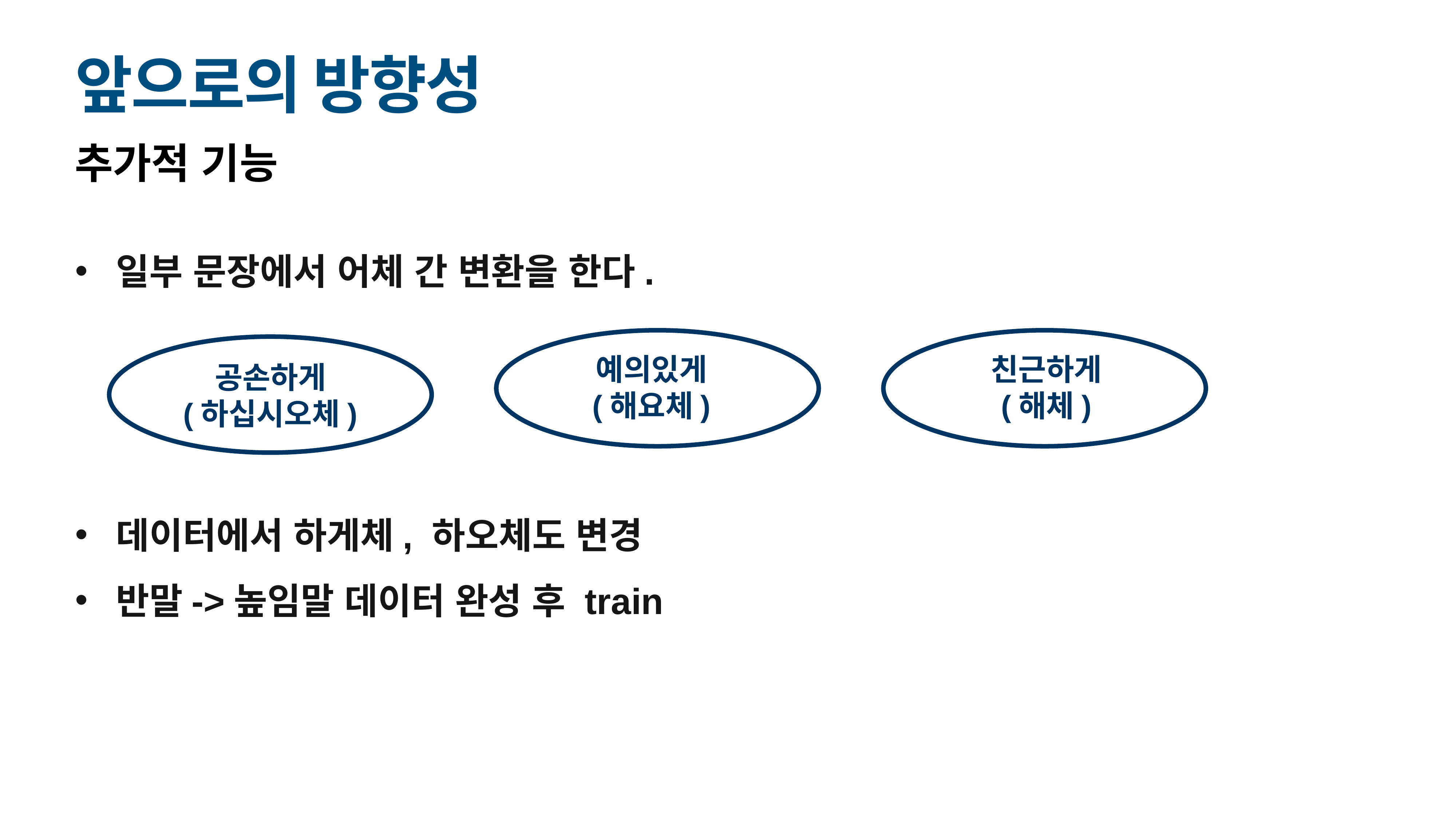

# 앞으로의 방향성
추가적 기능
일부 문장에서 어체 간 변환을 한다.

예의있게
(해요체)
친근하게
(해체)
공손하게
(하십시오체)
데이터에서 하게체, 하오체도 변경
반말->높임말 데이터 완성 후 train